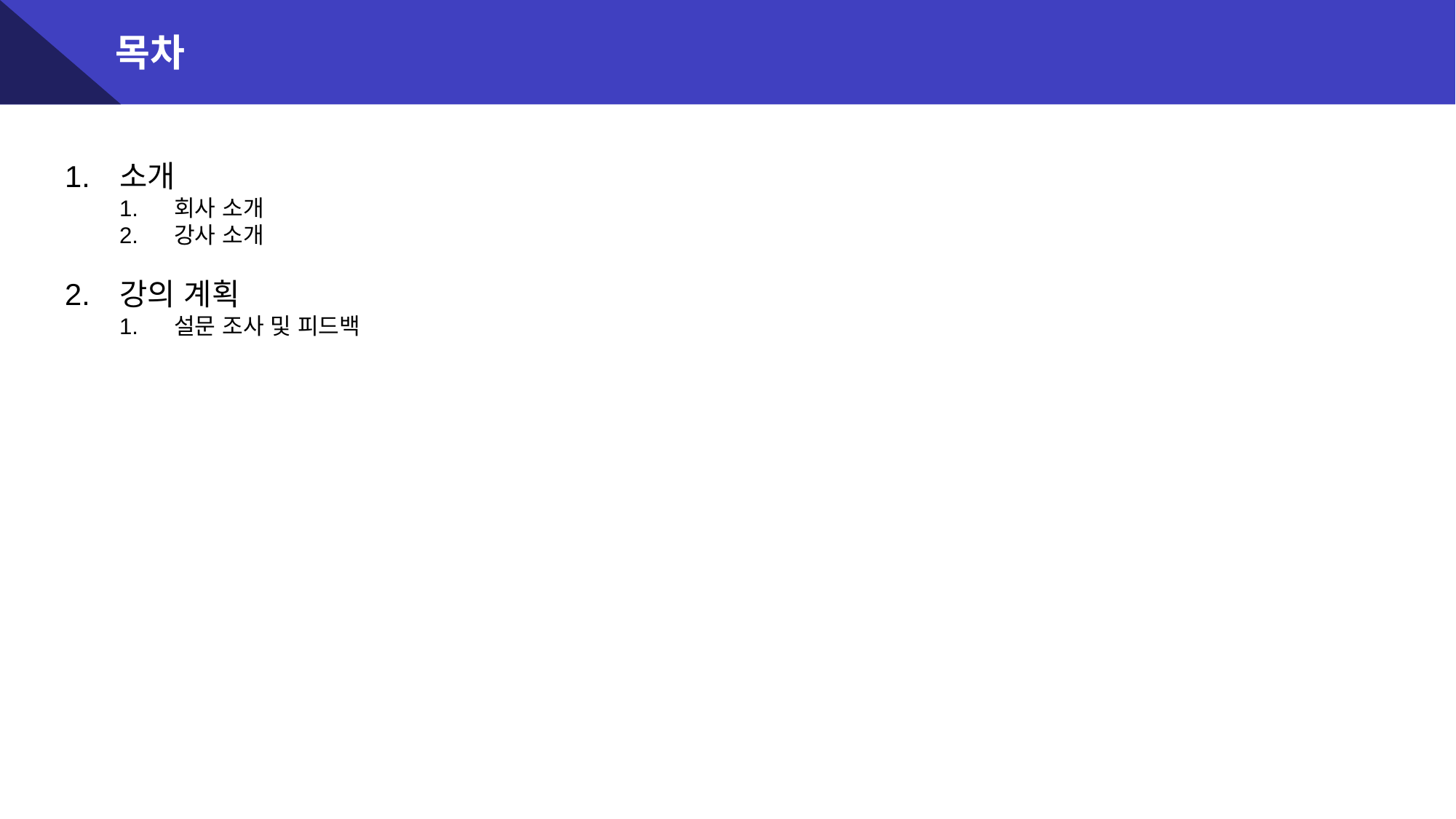

목차
소개
회사 소개
강사 소개
강의 계획
설문 조사 및 피드백